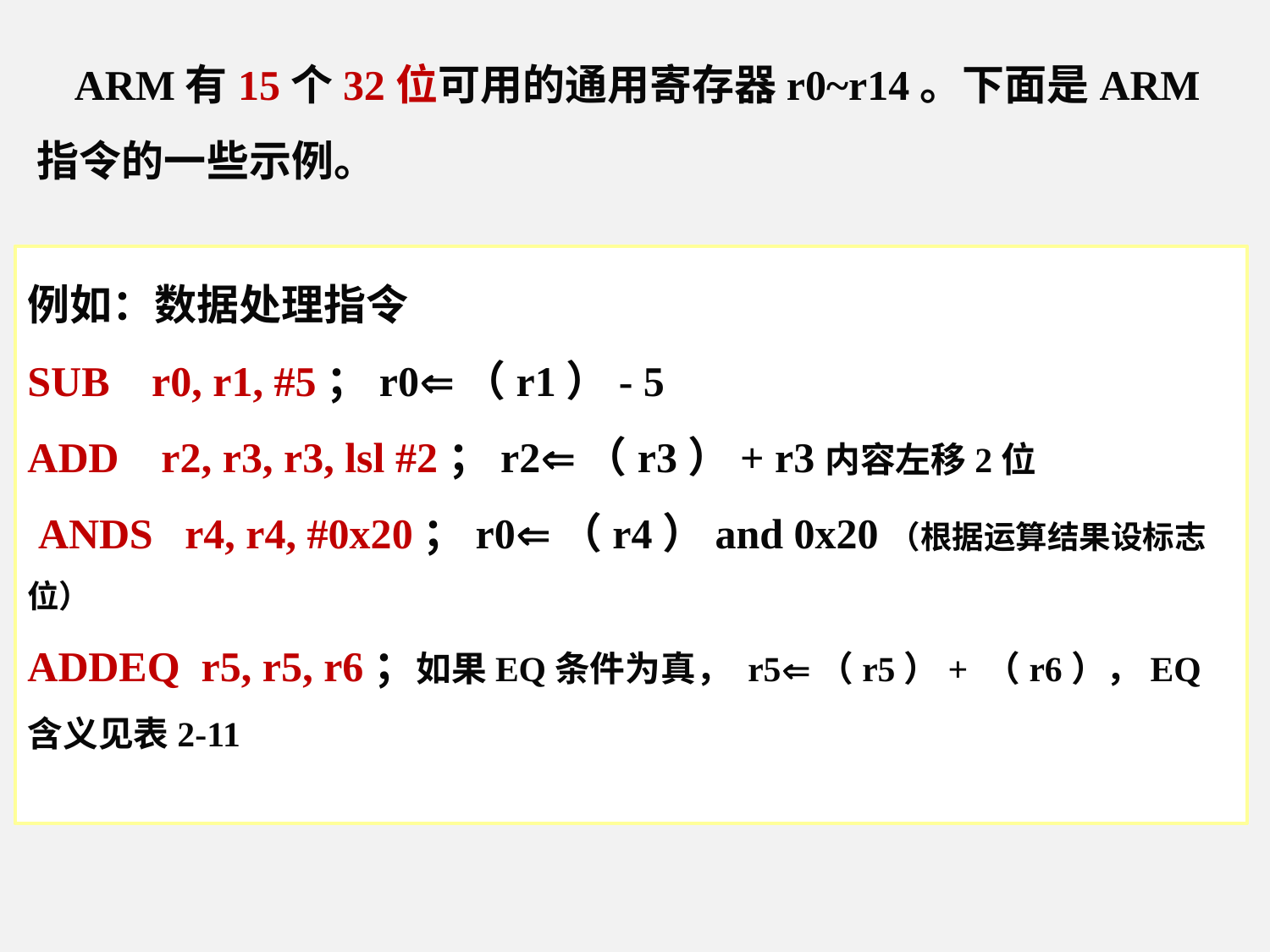

ARM有15个32位可用的通用寄存器r0~r14。下面是ARM指令的一些示例。
例如：数据处理指令
SUB    r0, r1, #5；r0⇐（r1）- 5
ADD    r2, r3, r3, lsl #2；r2⇐（r3）+ r3内容左移2位
 ANDS   r4, r4, #0x20；r0⇐（r4）and 0x20（根据运算结果设标志位）
ADDEQ  r5, r5, r6；如果EQ条件为真， r5⇐（r5）+ （r6），EQ含义见表2-11